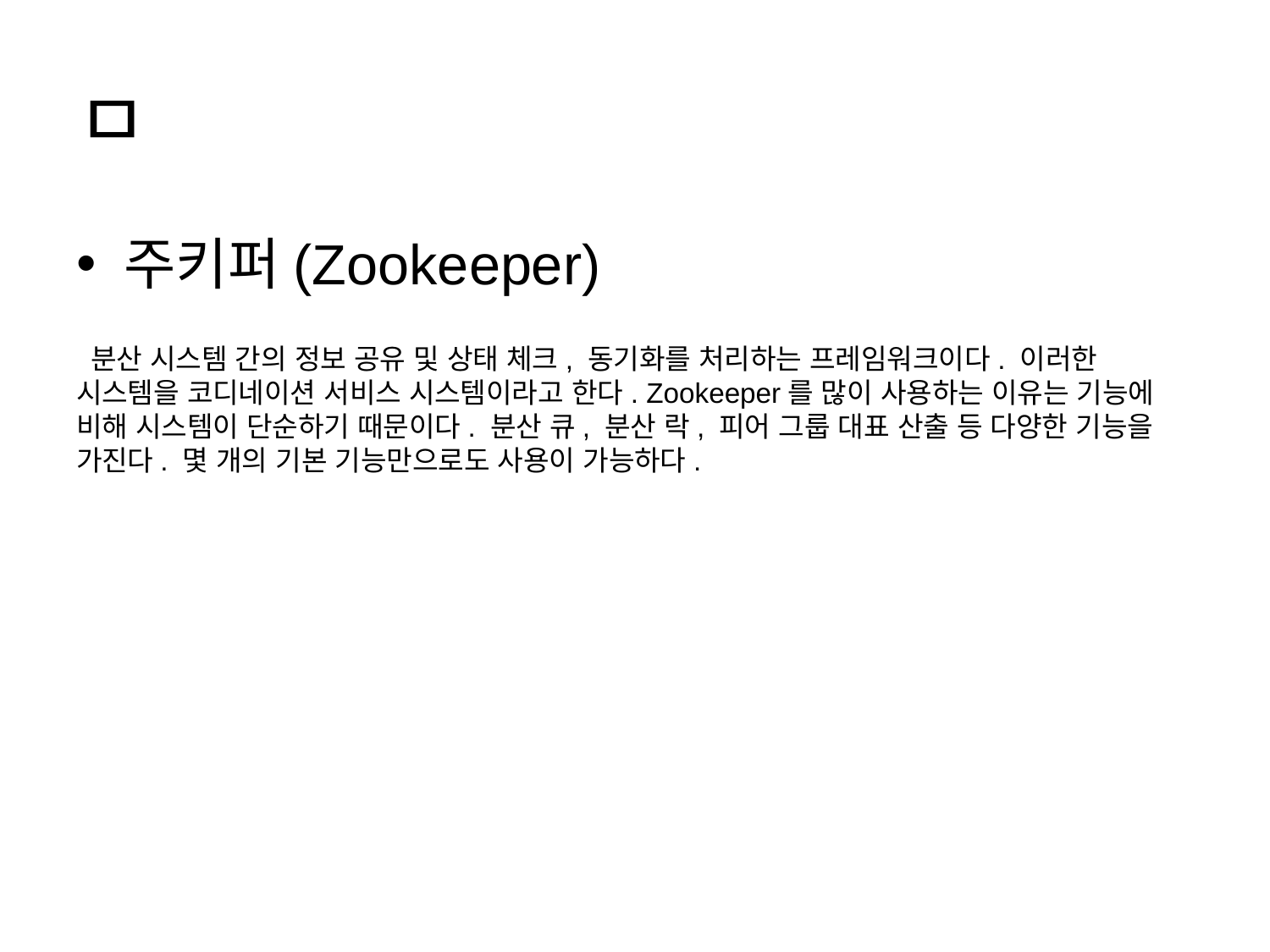

# ㅁ
주키퍼(Zookeeper)

 분산 시스템 간의 정보 공유 및 상태 체크, 동기화를 처리하는 프레임워크이다. 이러한 시스템을 코디네이션 서비스 시스템이라고 한다. Zookeeper를 많이 사용하는 이유는 기능에 비해 시스템이 단순하기 때문이다. 분산 큐, 분산 락, 피어 그룹 대표 산출 등 다양한 기능을 가진다. 몇 개의 기본 기능만으로도 사용이 가능하다.